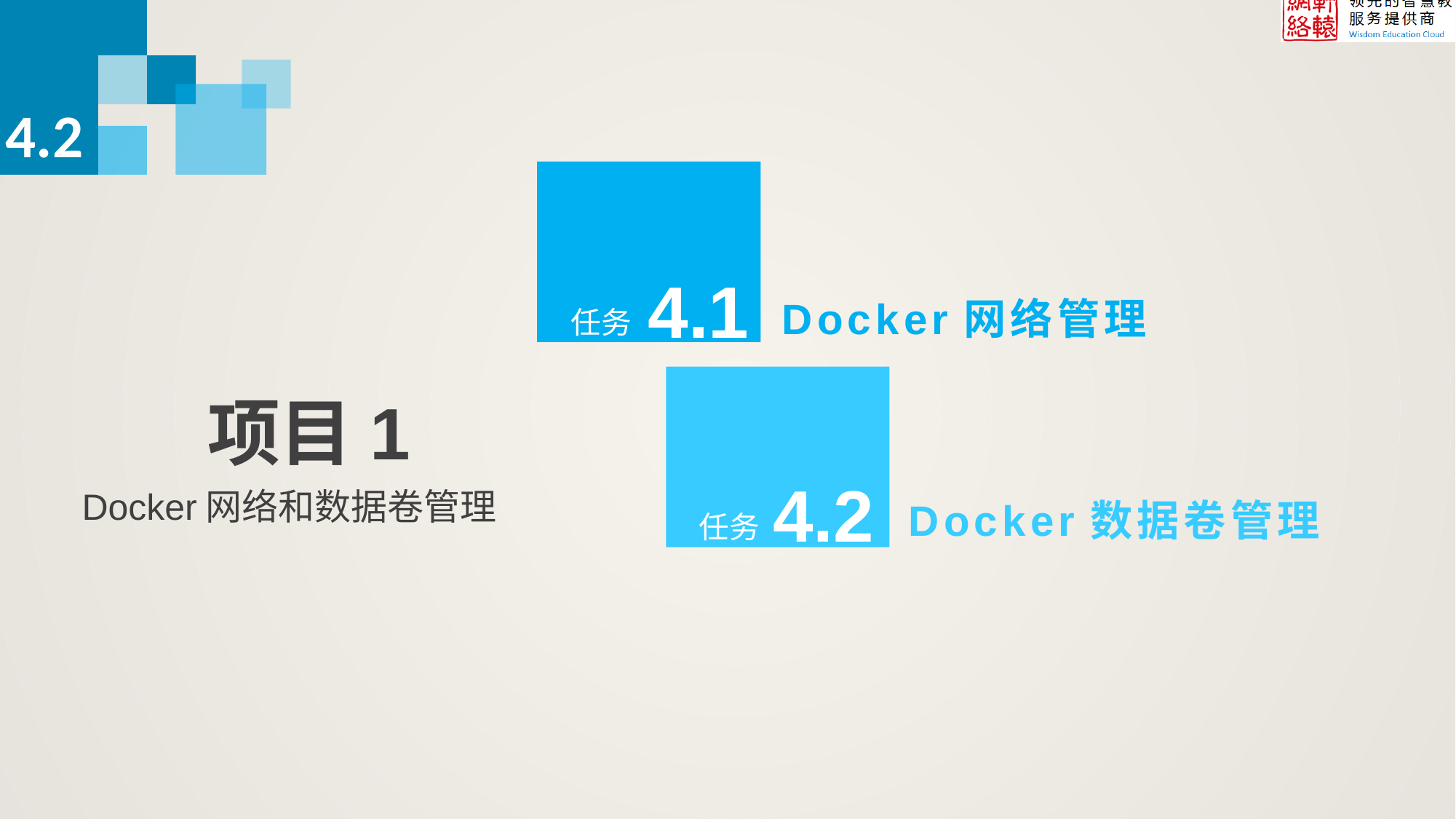

4.2

4.1
Docker网络管理
任务

4.2
Docker数据卷管理
任务
项目1
Docker网络和数据卷管理